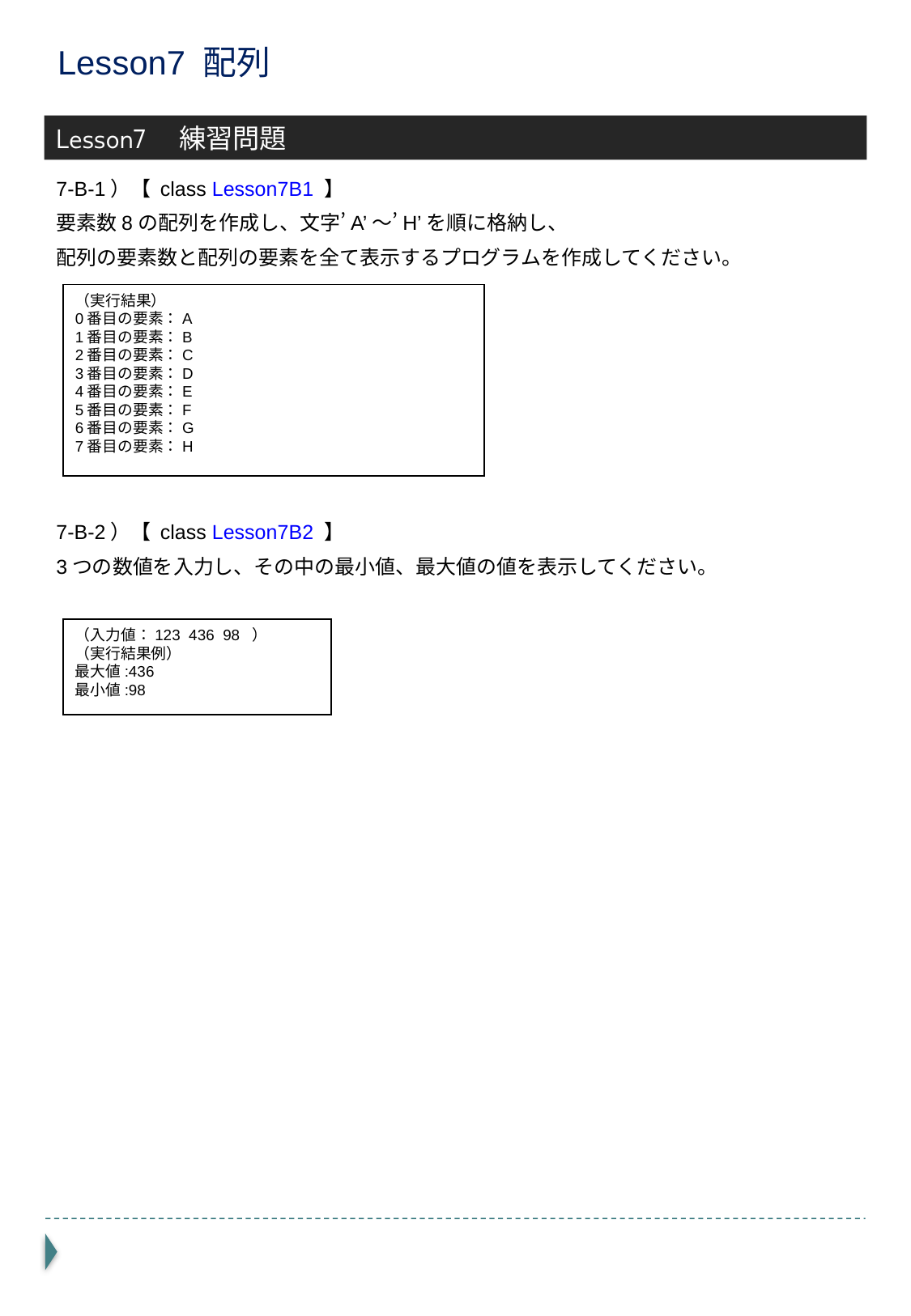

# Lesson7 配列
Lesson7　練習問題
7-B-1）【 class Lesson7B1 】
要素数8の配列を作成し、文字’A’～’H’を順に格納し、
配列の要素数と配列の要素を全て表示するプログラムを作成してください。

7-B-2）【 class Lesson7B2 】
3つの数値を入力し、その中の最小値、最大値の値を表示してください。

（実行結果）
0番目の要素：A
1番目の要素：B
2番目の要素：C
3番目の要素：D
4番目の要素：E
5番目の要素：F
6番目の要素：G
7番目の要素：H
（入力値：123  436  98  ）
（実行結果例）
最大値:436
最小値:98